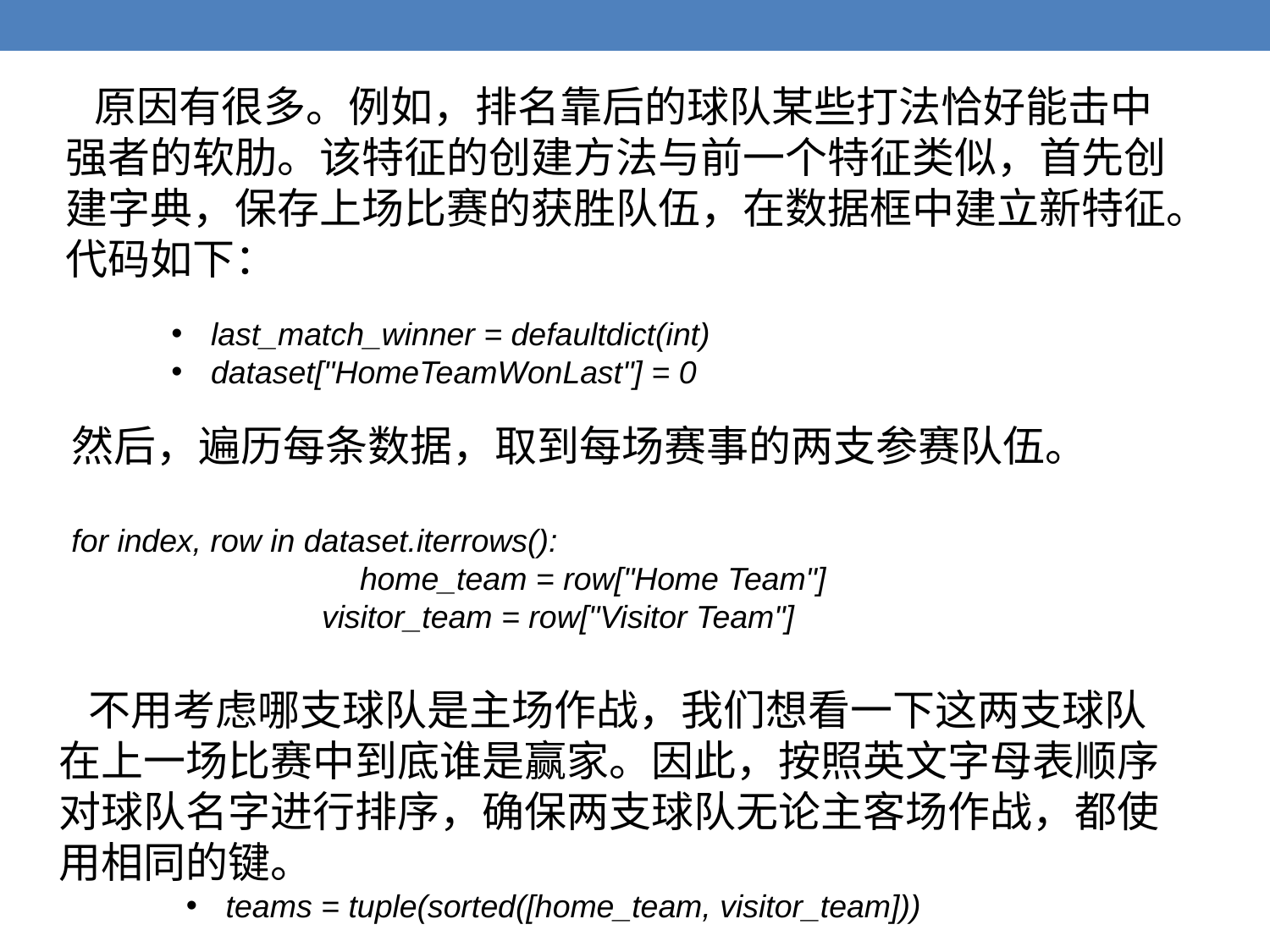

原因有很多。例如，排名靠后的球队某些打法恰好能击中强者的软肋。该特征的创建方法与前一个特征类似，首先创建字典，保存上场比赛的获胜队伍，在数据框中建立新特征。代码如下：
last_match_winner = defaultdict(int)
dataset["HomeTeamWonLast"] = 0
然后，遍历每条数据，取到每场赛事的两支参赛队伍。

for index, row in dataset.iterrows():
	           home_team = row["Home Team"]
                     visitor_team = row["Visitor Team"]

  不用考虑哪支球队是主场作战，我们想看一下这两支球队在上一场比赛中到底谁是赢家。因此，按照英文字母表顺序对球队名字进行排序，确保两支球队无论主客场作战，都使用相同的键。
teams = tuple(sorted([home_team, visitor_team]))